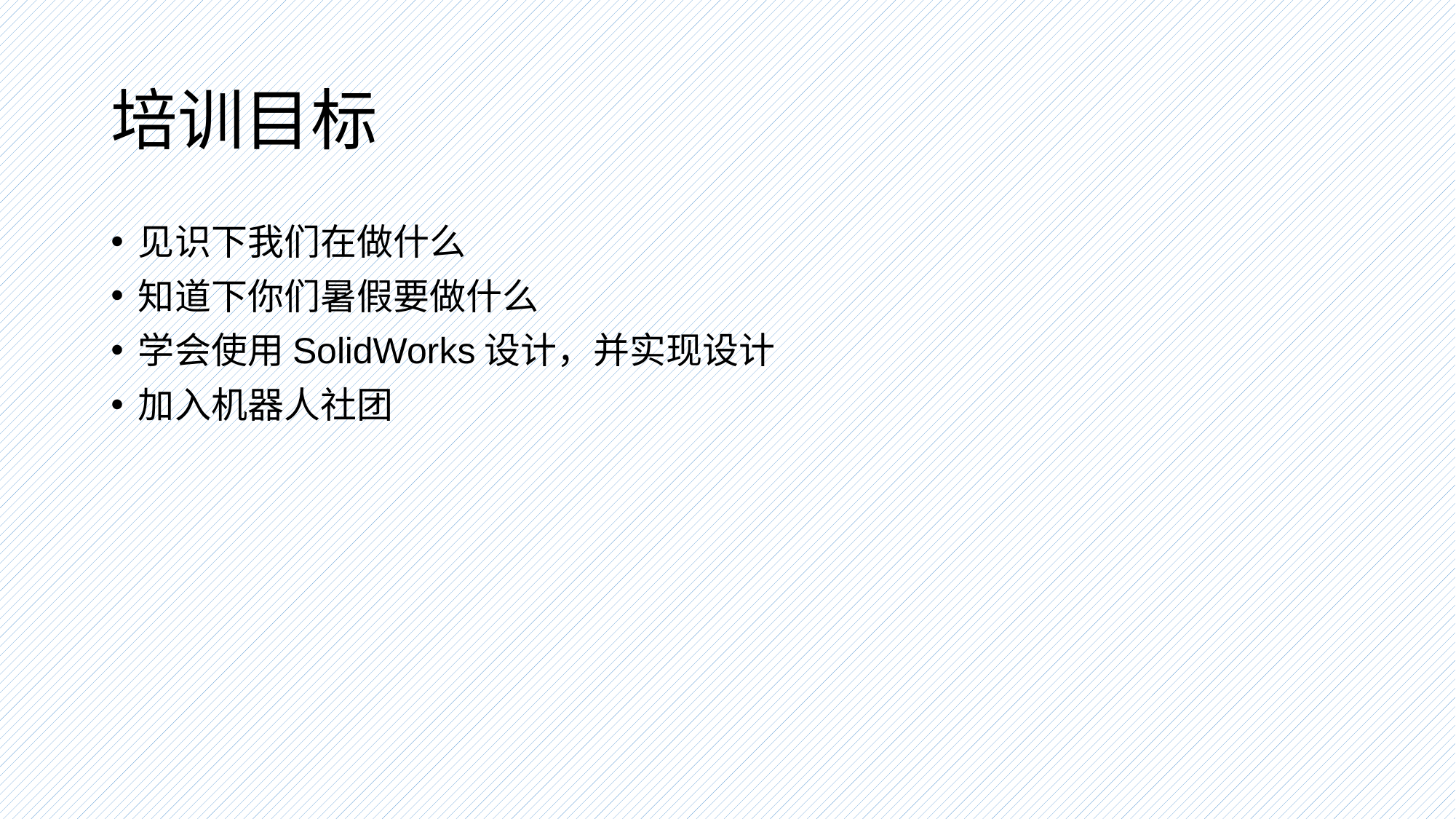

# 培训目标
见识下我们在做什么
知道下你们暑假要做什么
学会使用SolidWorks设计，并实现设计
加入机器人社团